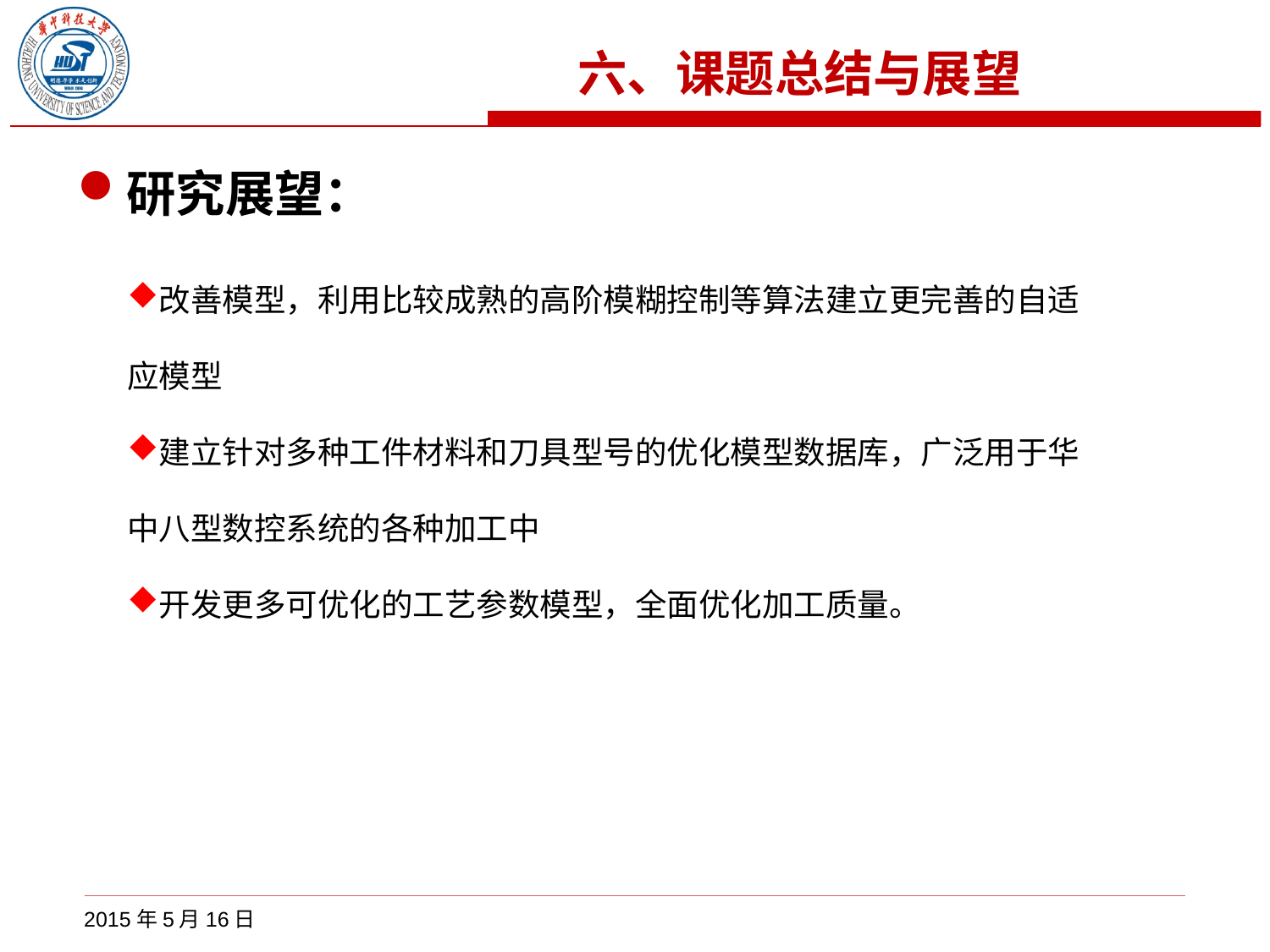

六、课题总结与展望
研究展望：
改善模型，利用比较成熟的高阶模糊控制等算法建立更完善的自适应模型
建立针对多种工件材料和刀具型号的优化模型数据库，广泛用于华中八型数控系统的各种加工中
开发更多可优化的工艺参数模型，全面优化加工质量。
2015年5月16日